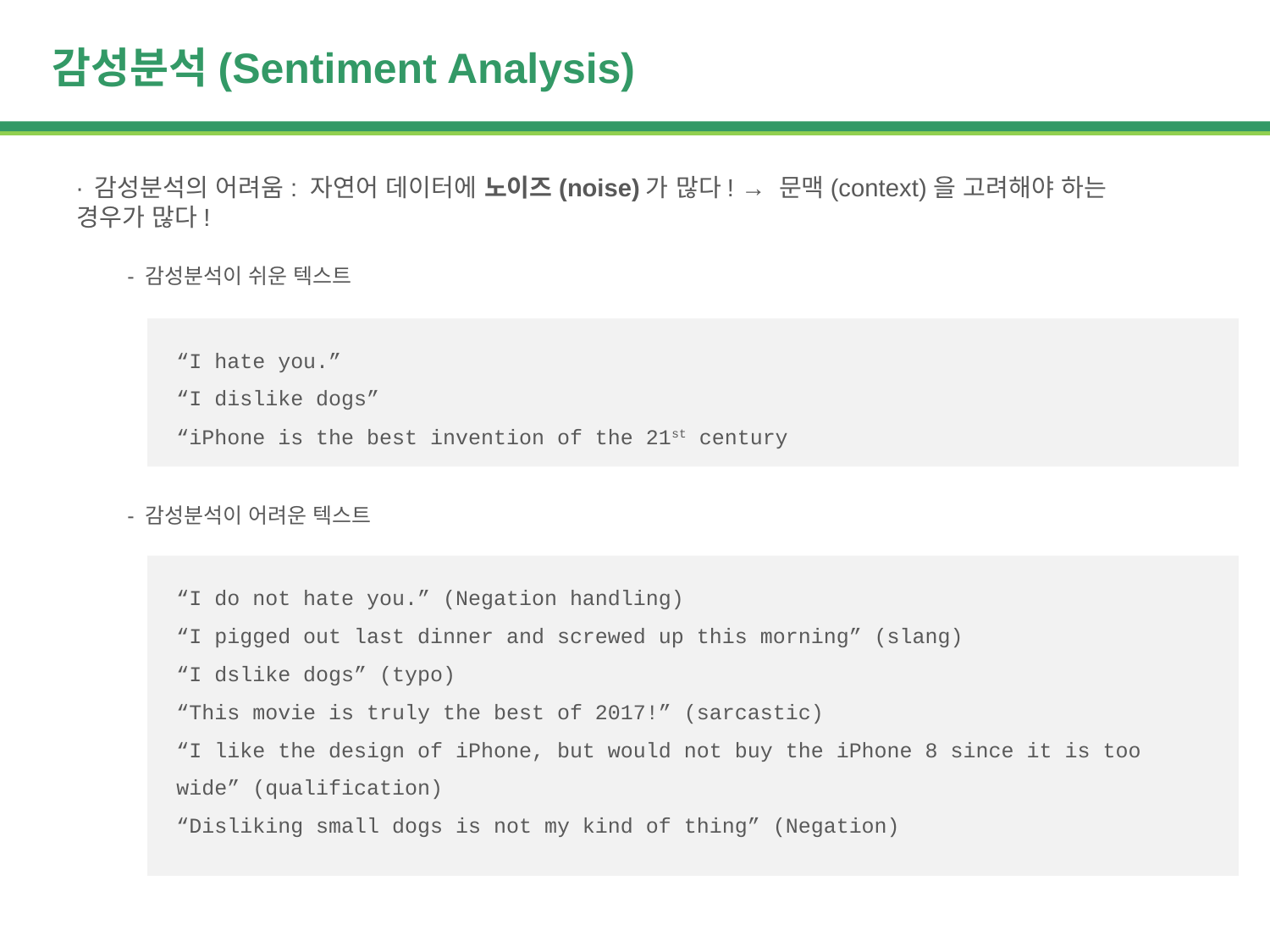

감성분석(Sentiment Analysis)

∙ 감성분석의 어려움: 자연어 데이터에 노이즈(noise)가 많다! → 문맥(context)을 고려해야 하는 경우가 많다!
- 감성분석이 쉬운 텍스트

“I hate you.”
“I dislike dogs”
“iPhone is the best invention of the 21st century
- 감성분석이 어려운 텍스트

“I do not hate you.” (Negation handling)
“I pigged out last dinner and screwed up this morning” (slang)
“I dslike dogs” (typo)
“This movie is truly the best of 2017!” (sarcastic)
“I like the design of iPhone, but would not buy the iPhone 8 since it is too wide” (qualification)
“Disliking small dogs is not my kind of thing” (Negation)